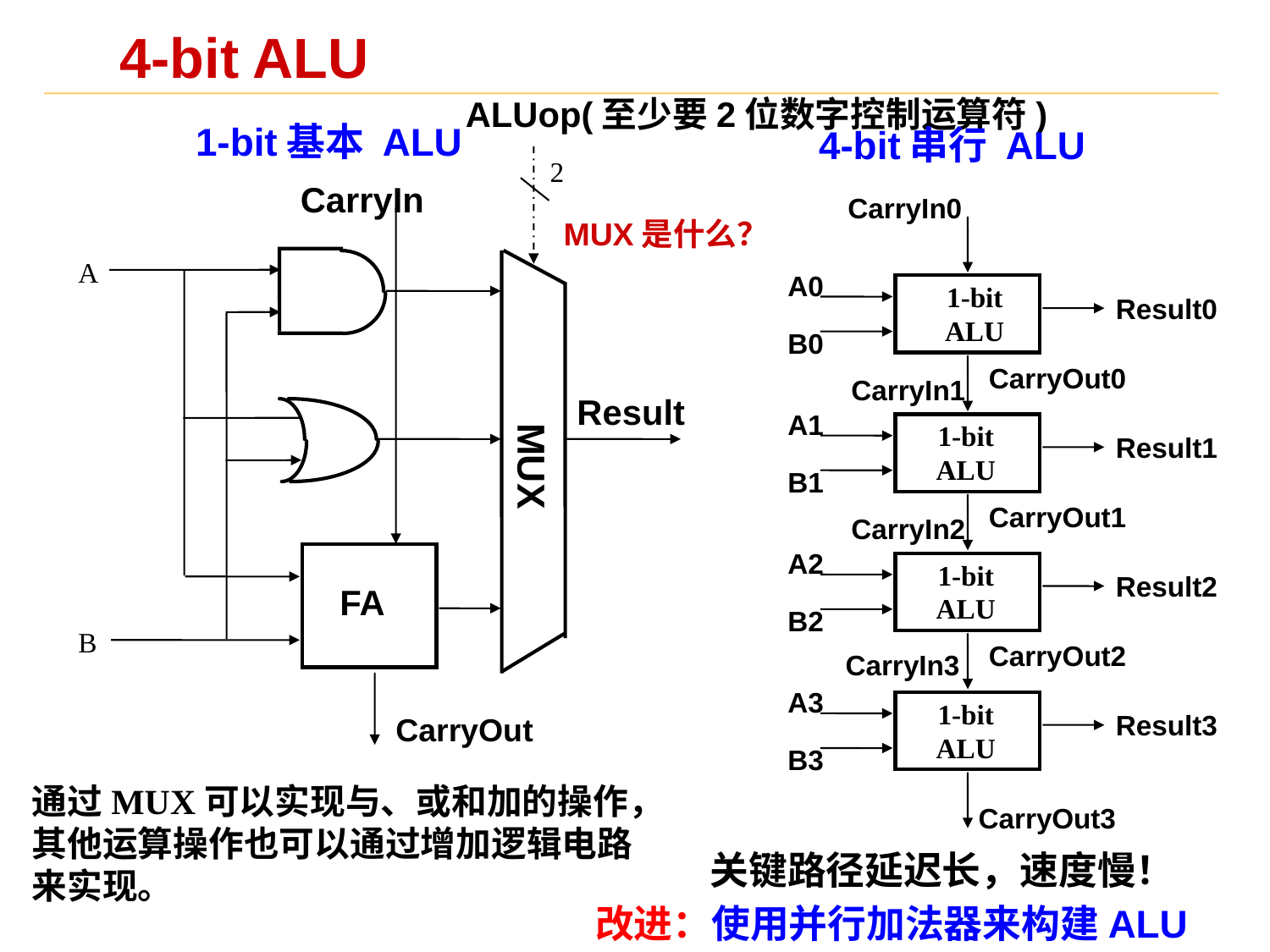

# 4-bit ALU
ALUop(至少要2位数字控制运算符)
         1-bit基本 ALU
 4-bit串行 ALU

2
CarryIn

CarryIn0

A0
1-bit
ALU

Result0

B0

CarryOut0

CarryIn1
A1
1-bit
ALU

Result1

B1

CarryOut1

CarryIn2
A2
1-bit
ALU

Result2

B2

CarryOut2

CarryIn3
A3
1-bit
ALU

Result3

B3

CarryOut3

MUX是什么？
A

Result

MUX

FA

B

CarryOut
通过MUX可以实现与、或和加的操作，其他运算操作也可以通过增加逻辑电路来实现。
关键路径延迟长，速度慢！
改进：使用并行加法器来构建ALU
23